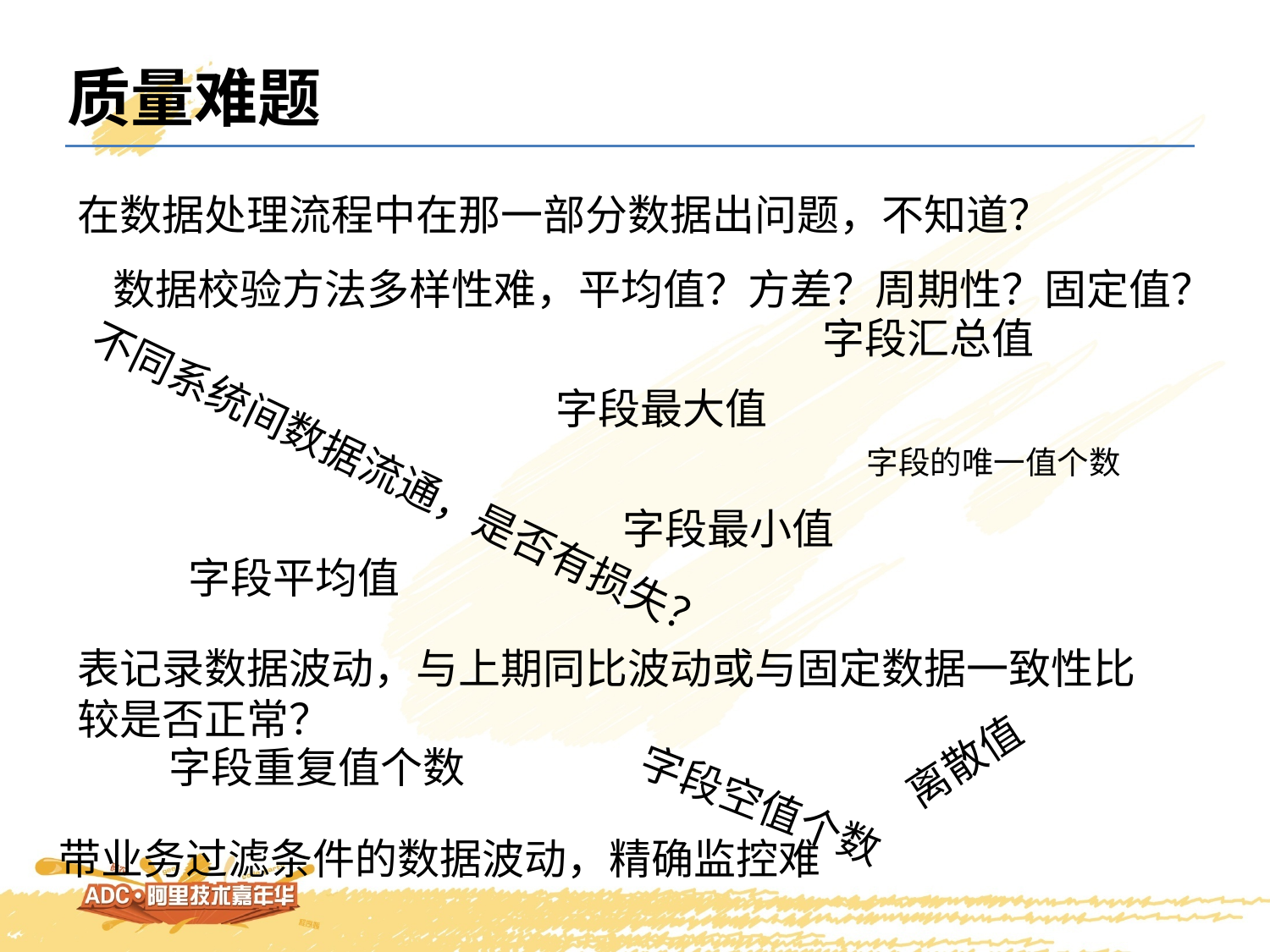

质量难题
在数据处理流程中在那一部分数据出问题，不知道？
数据校验方法多样性难，平均值？方差？周期性？固定值？
字段汇总值
字段最大值
字段的唯一值个数
不同系统间数据流通，是否有损失？
字段最小值
字段平均值
表记录数据波动，与上期同比波动或与固定数据一致性比较是否正常？
离散值
字段重复值个数
字段空值个数
带业务过滤条件的数据波动，精确监控难